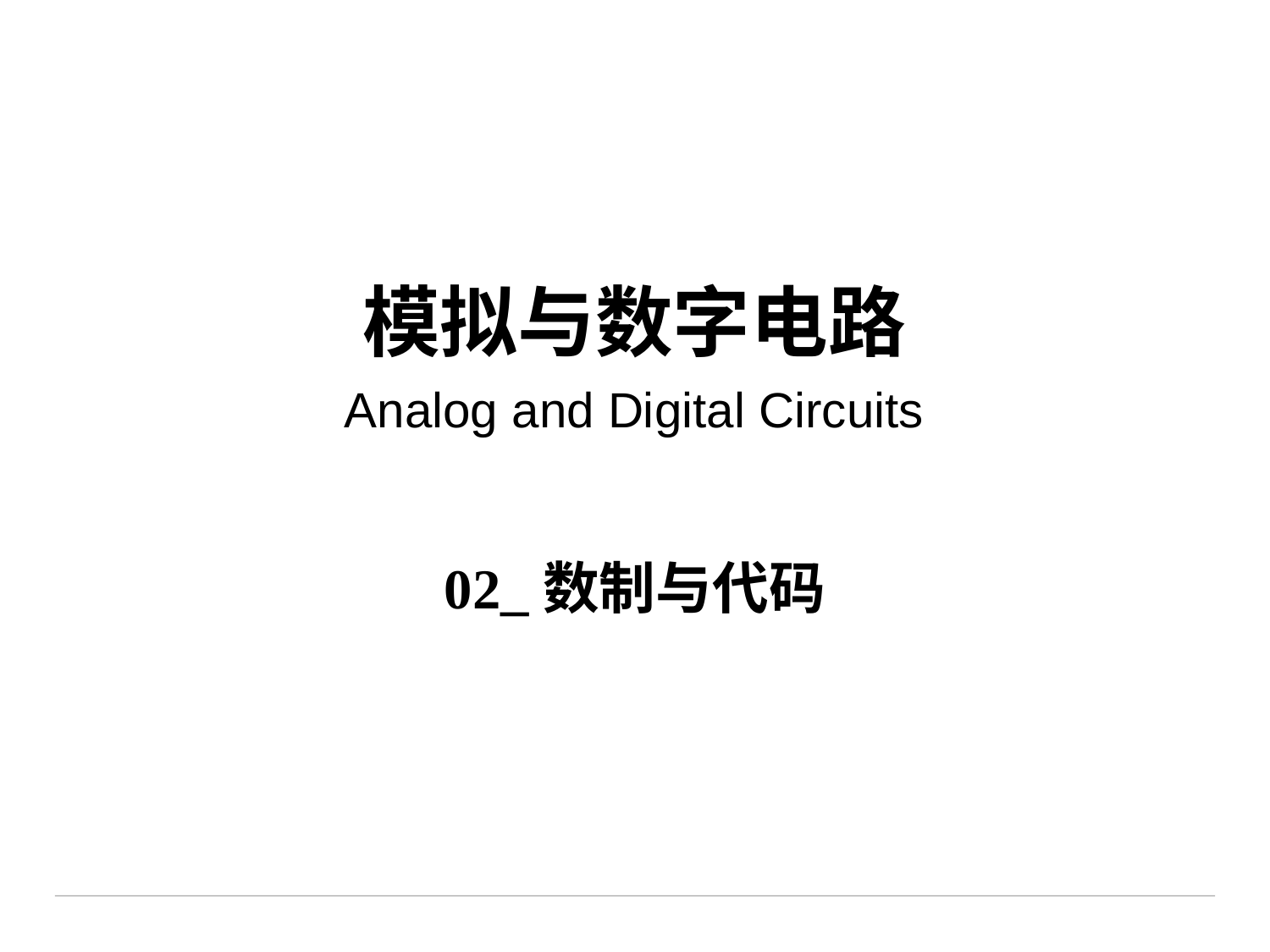

# 模拟与数字电路 Analog and Digital Circuits
02_数制与代码